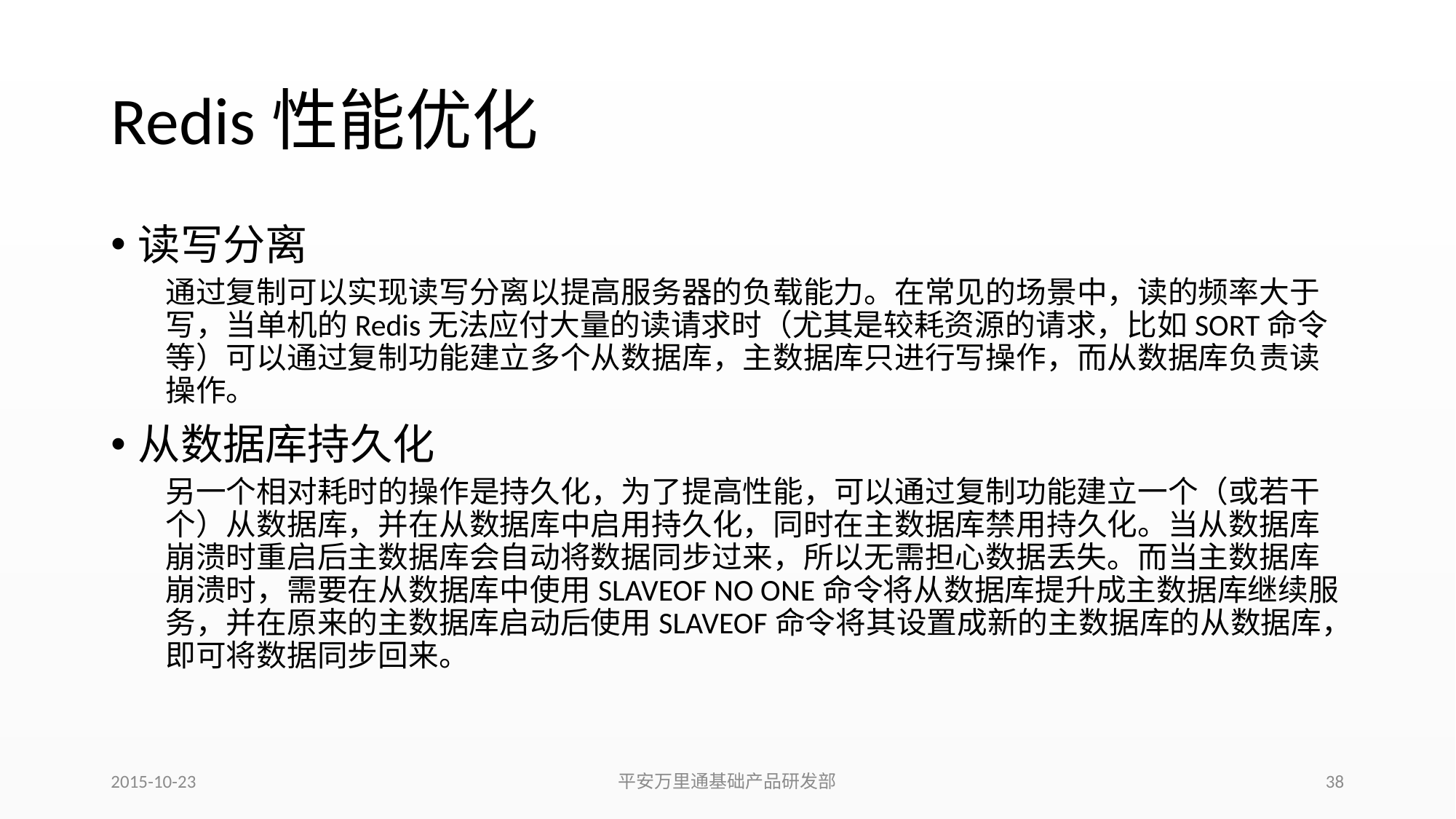

# Redis性能优化
读写分离
通过复制可以实现读写分离以提高服务器的负载能力。在常见的场景中，读的频率大于写，当单机的Redis无法应付大量的读请求时（尤其是较耗资源的请求，比如SORT命令等）可以通过复制功能建立多个从数据库，主数据库只进行写操作，而从数据库负责读操作。
从数据库持久化
另一个相对耗时的操作是持久化，为了提高性能，可以通过复制功能建立一个（或若干个）从数据库，并在从数据库中启用持久化，同时在主数据库禁用持久化。当从数据库崩溃时重启后主数据库会自动将数据同步过来，所以无需担心数据丢失。而当主数据库崩溃时，需要在从数据库中使用SLAVEOF NO ONE命令将从数据库提升成主数据库继续服务，并在原来的主数据库启动后使用SLAVEOF命令将其设置成新的主数据库的从数据库，即可将数据同步回来。
2015-10-23
平安万里通基础产品研发部
38